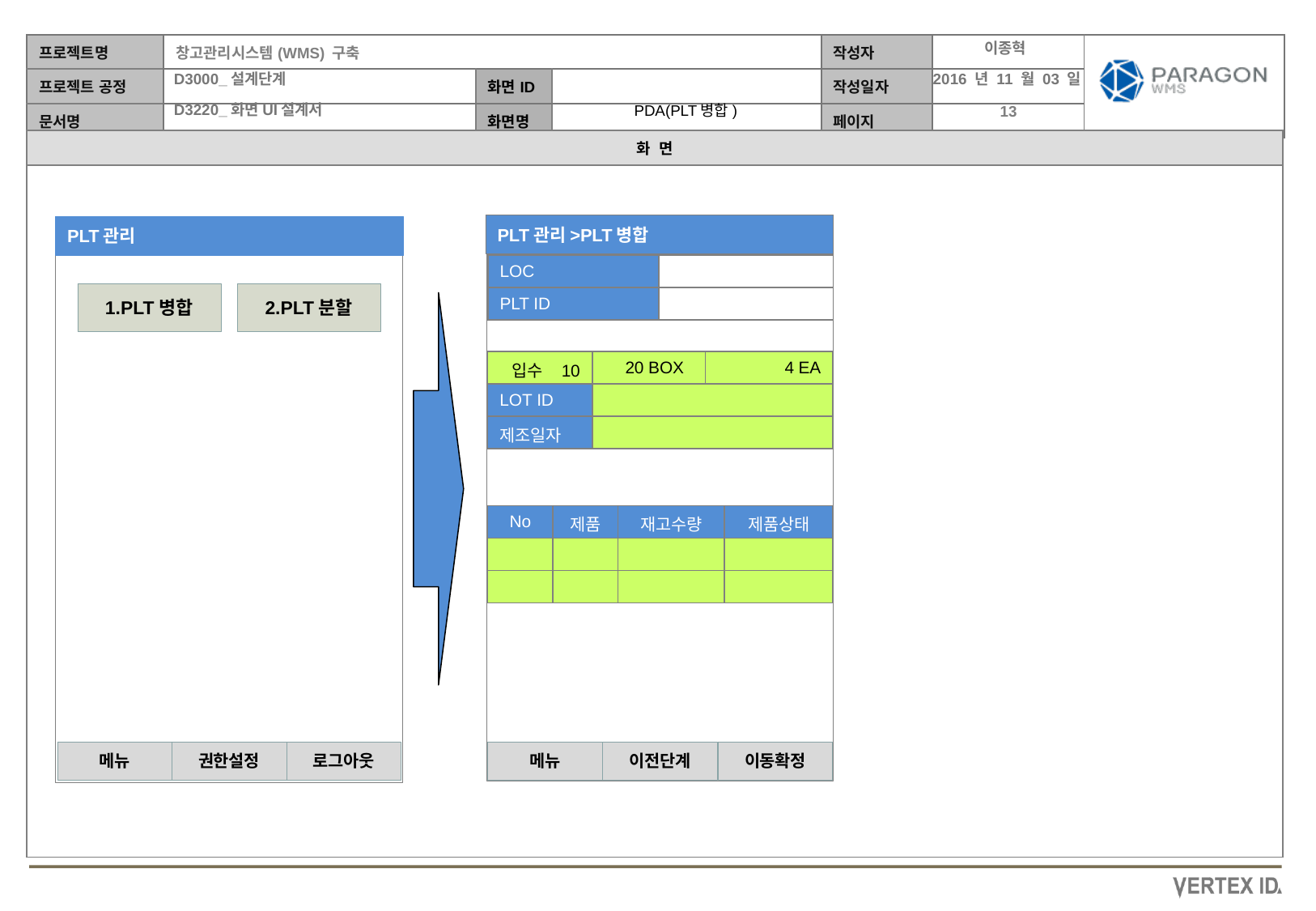

이종혁
2016 년 11 월 03 일
PDA(PLT병합)
PLT관리>PLT병합

PLT관리

| LOC |  |
| --- | --- |
| PLT ID |  |
1.PLT병합
2.PLT분할

| 입수 10 | 20 BOX | 4 EA |
| --- | --- | --- |
| LOT ID |  |  |
| 제조일자 |  |  |
| No | 제품 | 재고수량 | 제품상태 |
| --- | --- | --- | --- |
|  |  |  |  |
|  |  |  |  |
메뉴
권한설정
로그아웃
메뉴
이전단계
이동확정